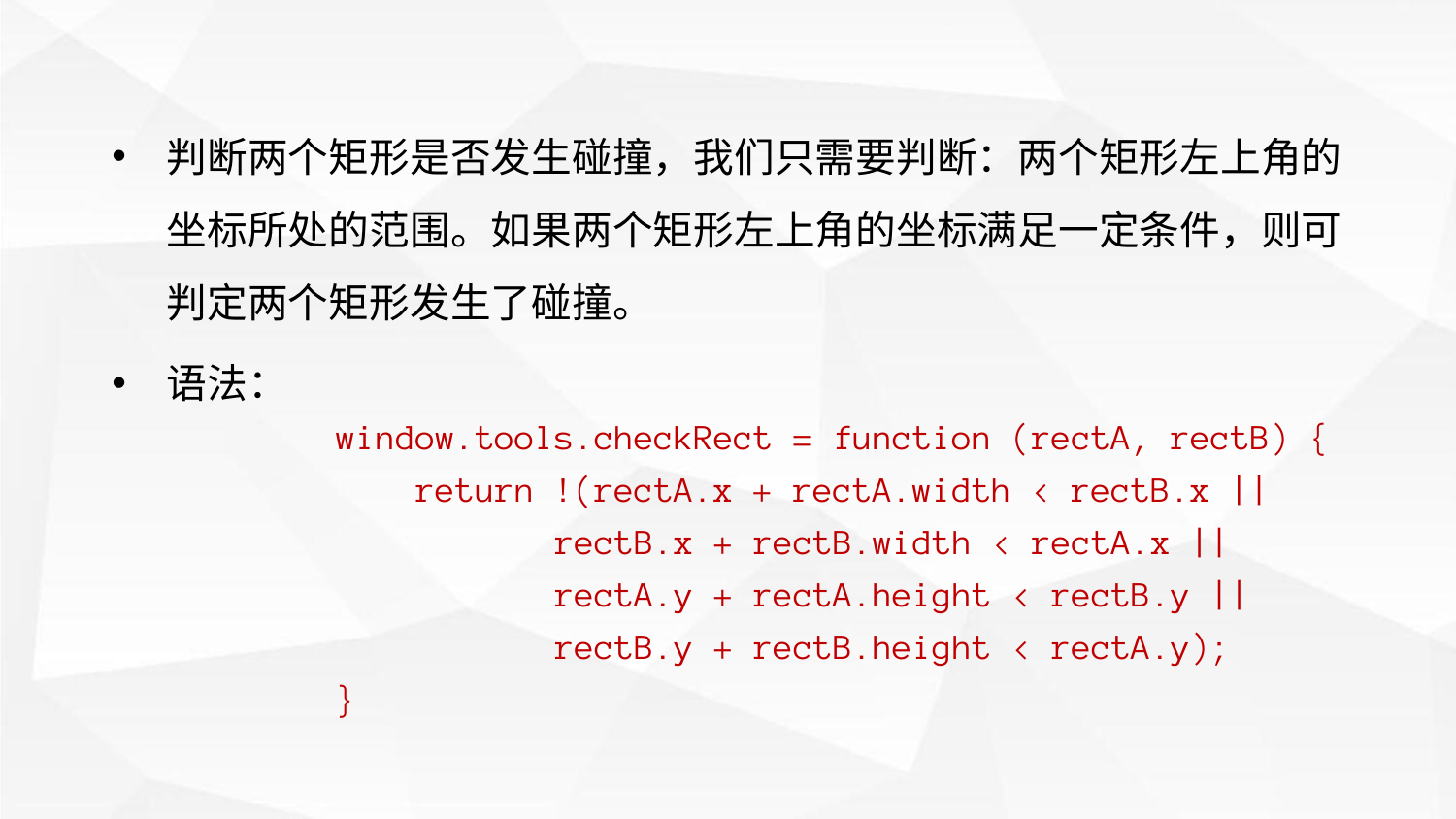

判断两个矩形是否发生碰撞，我们只需要判断：两个矩形左上角的坐标所处的范围。如果两个矩形左上角的坐标满足一定条件，则可判定两个矩形发生了碰撞。
语法：
window.tools.checkRect = function (rectA, rectB) {
    return !(rectA.x + rectA.width < rectB.x ||
           rectB.x + rectB.width < rectA.x ||
           rectA.y + rectA.height < rectB.y ||
           rectB.y + rectB.height < rectA.y);
}